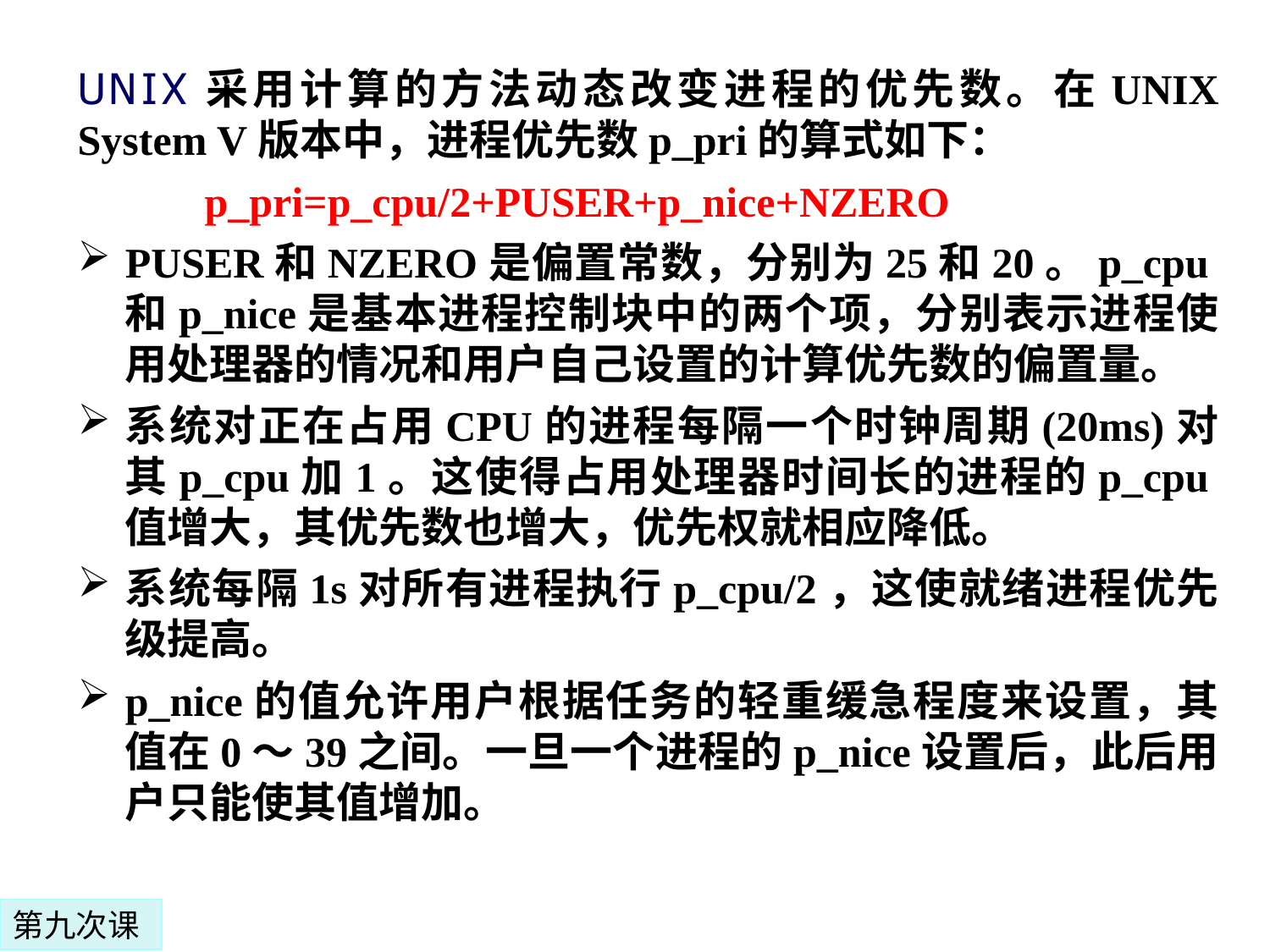

UNIX采用计算的方法动态改变进程的优先数。在UNIX System V版本中，进程优先数p_pri的算式如下：
	p_pri=p_cpu/2+PUSER+p_nice+NZERO
PUSER和NZERO是偏置常数，分别为25和20。p_cpu和p_nice是基本进程控制块中的两个项，分别表示进程使用处理器的情况和用户自己设置的计算优先数的偏置量。
系统对正在占用CPU的进程每隔一个时钟周期(20ms)对其p_cpu加1。这使得占用处理器时间长的进程的p_cpu值增大，其优先数也增大，优先权就相应降低。
系统每隔1s对所有进程执行p_cpu/2，这使就绪进程优先级提高。
p_nice的值允许用户根据任务的轻重缓急程度来设置，其值在0～39之间。一旦一个进程的p_nice设置后，此后用户只能使其值增加。
45
第九次课